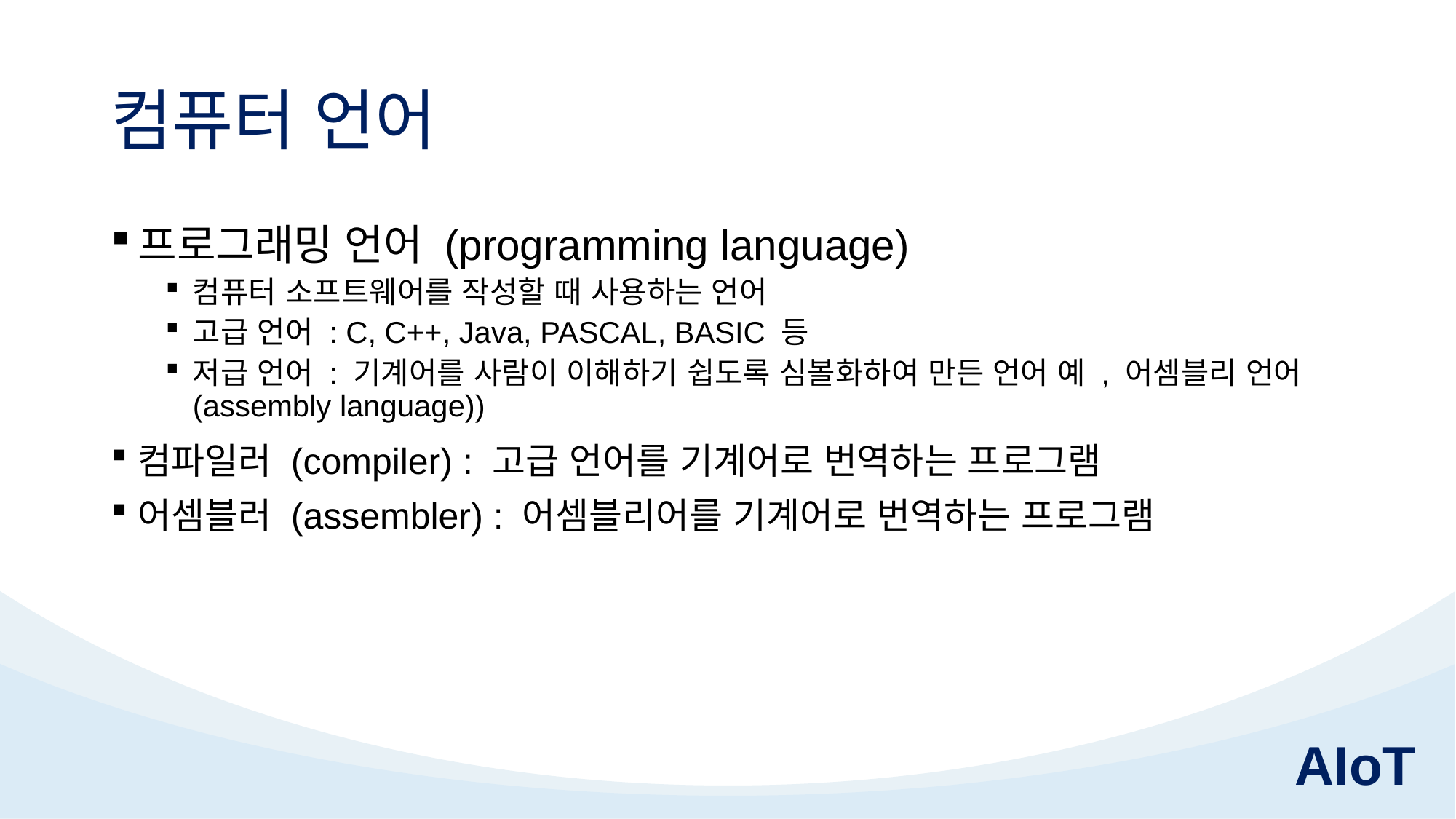

# 컴퓨터 언어
프로그래밍 언어 (programming language)
컴퓨터 소프트웨어를 작성할 때 사용하는 언어
고급 언어 : C, C++, Java, PASCAL, BASIC 등
저급 언어 : 기계어를 사람이 이해하기 쉽도록 심볼화하여 만든 언어 예 , 어셈블리 언어 (assembly language))
컴파일러 (compiler) : 고급 언어를 기계어로 번역하는 프로그램
어셈블러 (assembler) : 어셈블리어를 기계어로 번역하는 프로그램